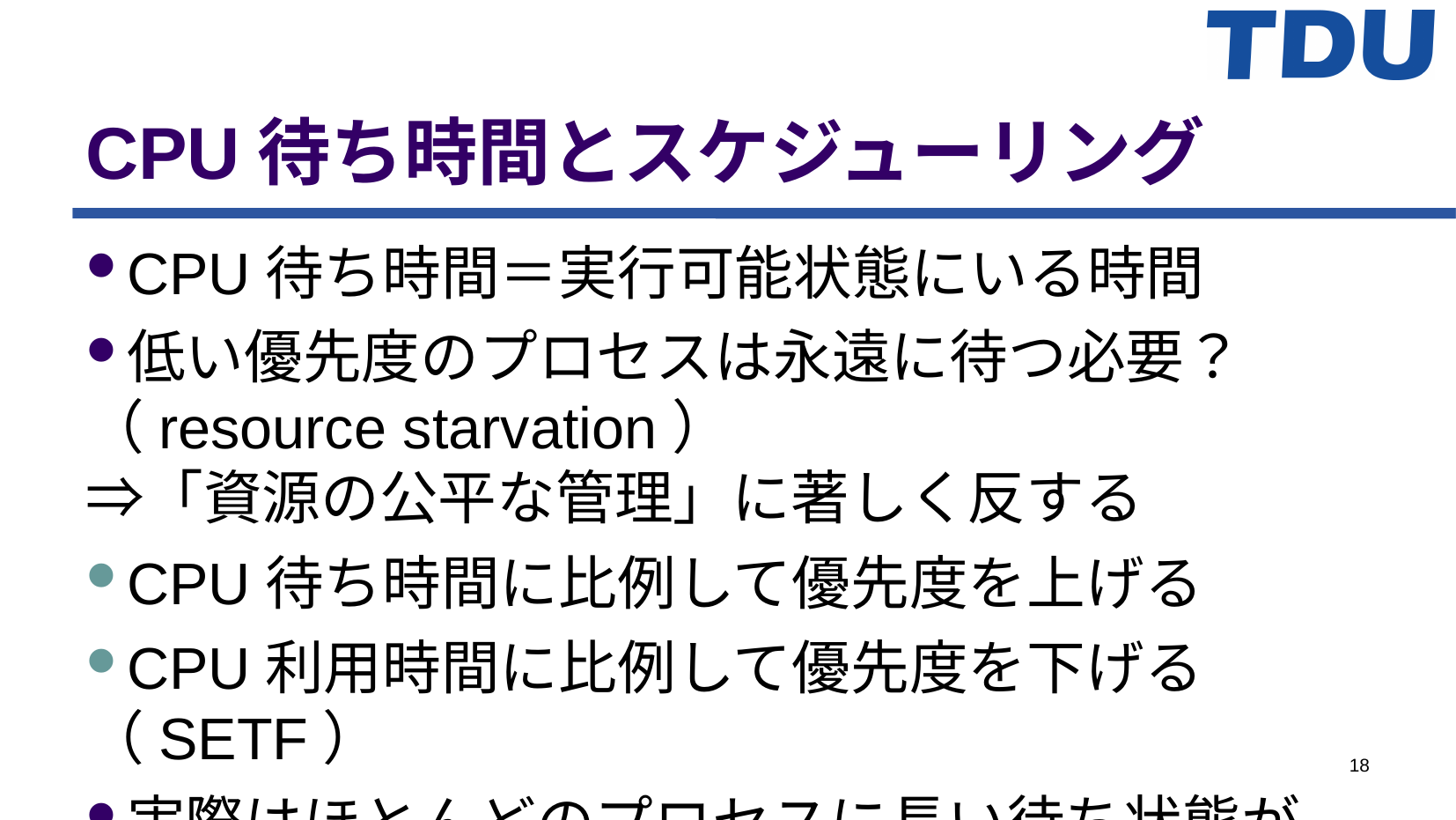

CPU待ち時間とスケジューリング
CPU待ち時間＝実行可能状態にいる時間
低い優先度のプロセスは永遠に待つ必要？
（resource starvation）
⇒「資源の公平な管理」に著しく反する
CPU待ち時間に比例して優先度を上げる
CPU利用時間に比例して優先度を下げる（SETF）
実際はほとんどのプロセスに長い待ち状態が
あるので永遠に待つ事態はまず起こらない
18